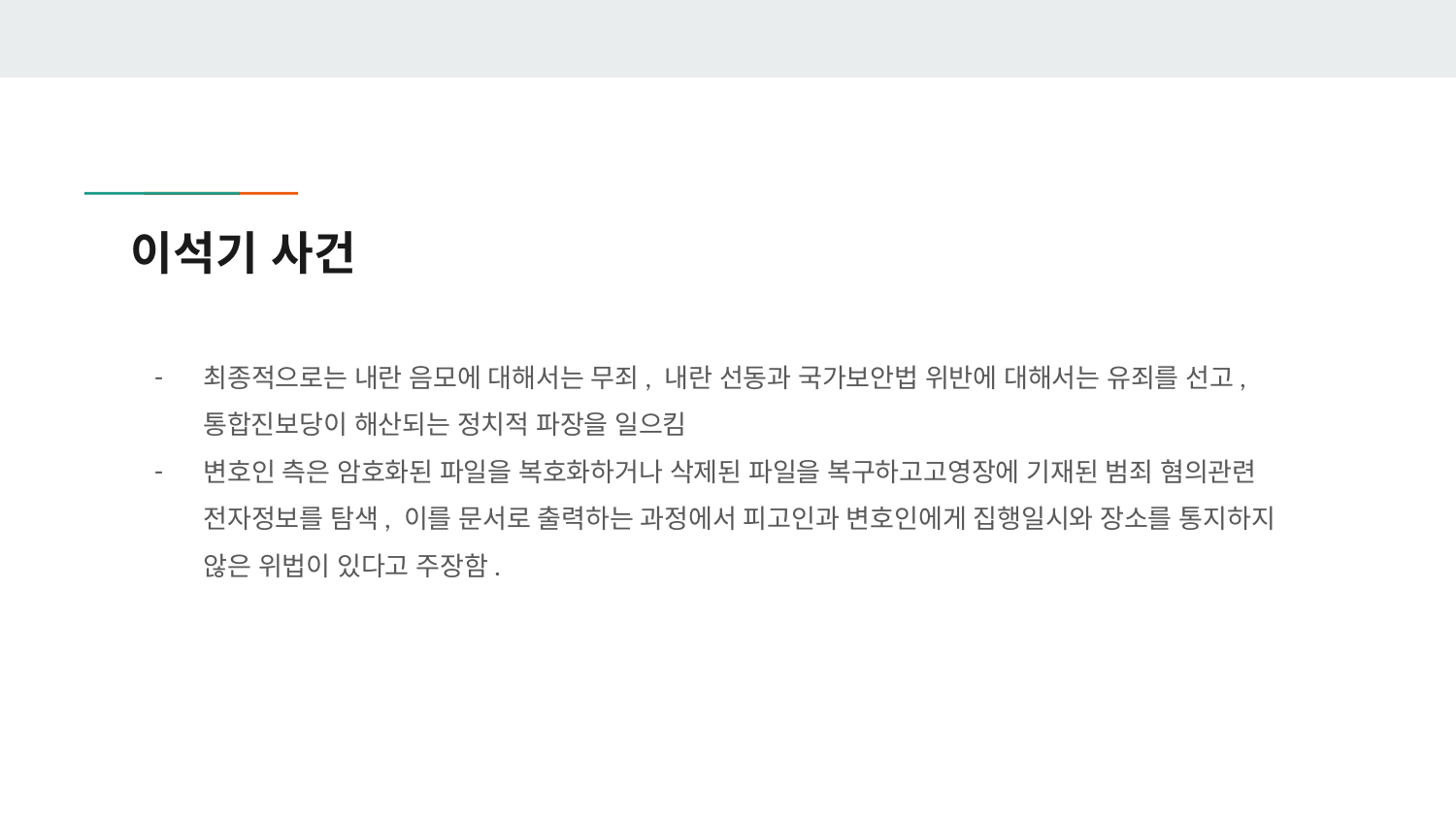

# 이석기 사건
최종적으로는 내란 음모에 대해서는 무죄, 내란 선동과 국가보안법 위반에 대해서는 유죄를 선고, 통합진보당이 해산되는 정치적 파장을 일으킴
변호인 측은 암호화된 파일을 복호화하거나 삭제된 파일을 복구하고고영장에 기재된 범죄 혐의관련 전자정보를 탐색, 이를 문서로 출력하는 과정에서 피고인과 변호인에게 집행일시와 장소를 통지하지 않은 위법이 있다고 주장함.